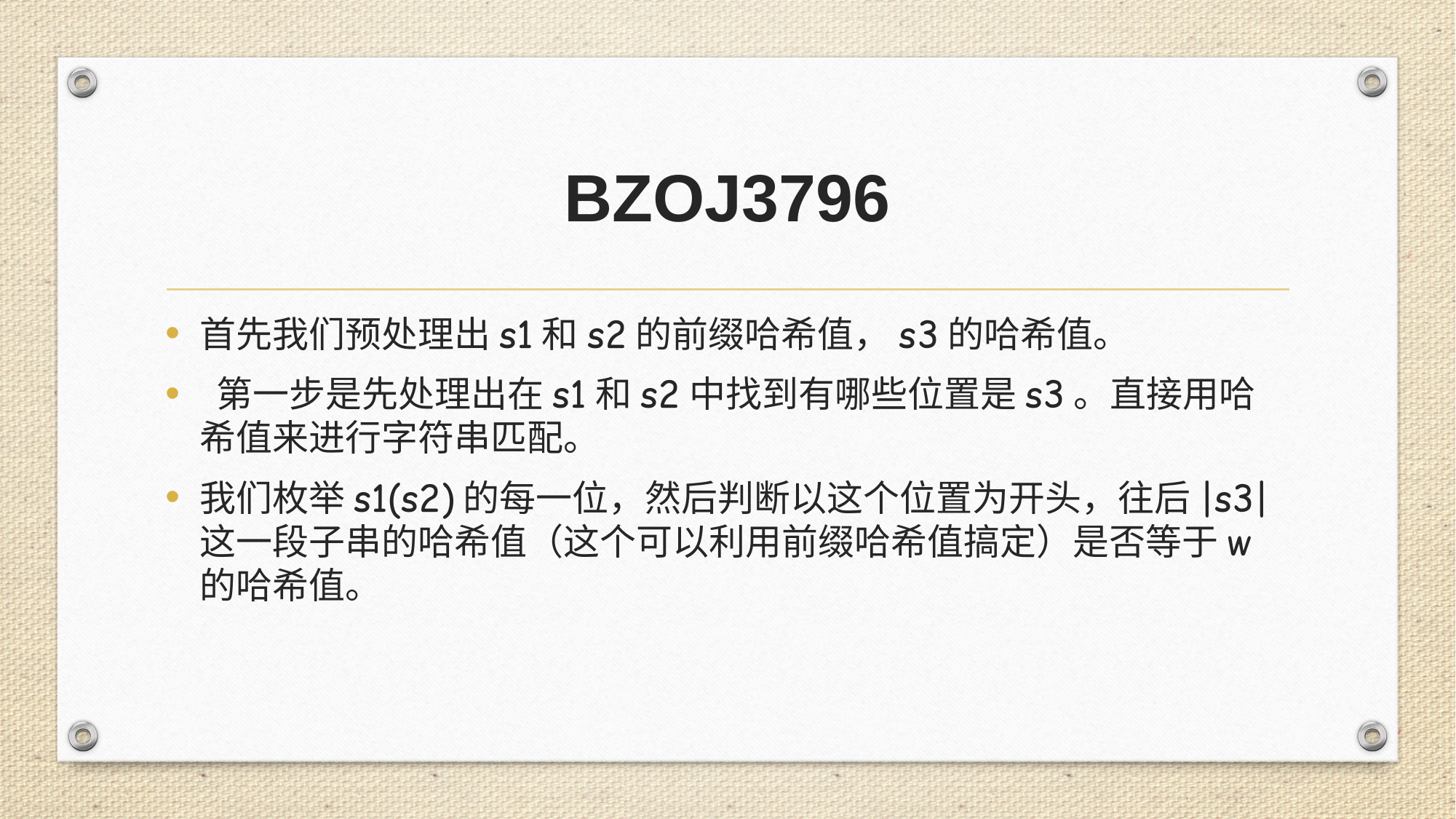

# BZOJ3796
首先我们预处理出s1和s2的前缀哈希值，s3的哈希值。
 第一步是先处理出在s1和s2中找到有哪些位置是s3。直接用哈希值来进行字符串匹配。
我们枚举s1(s2)的每一位，然后判断以这个位置为开头，往后|s3|这一段子串的哈希值（这个可以利用前缀哈希值搞定）是否等于w的哈希值。